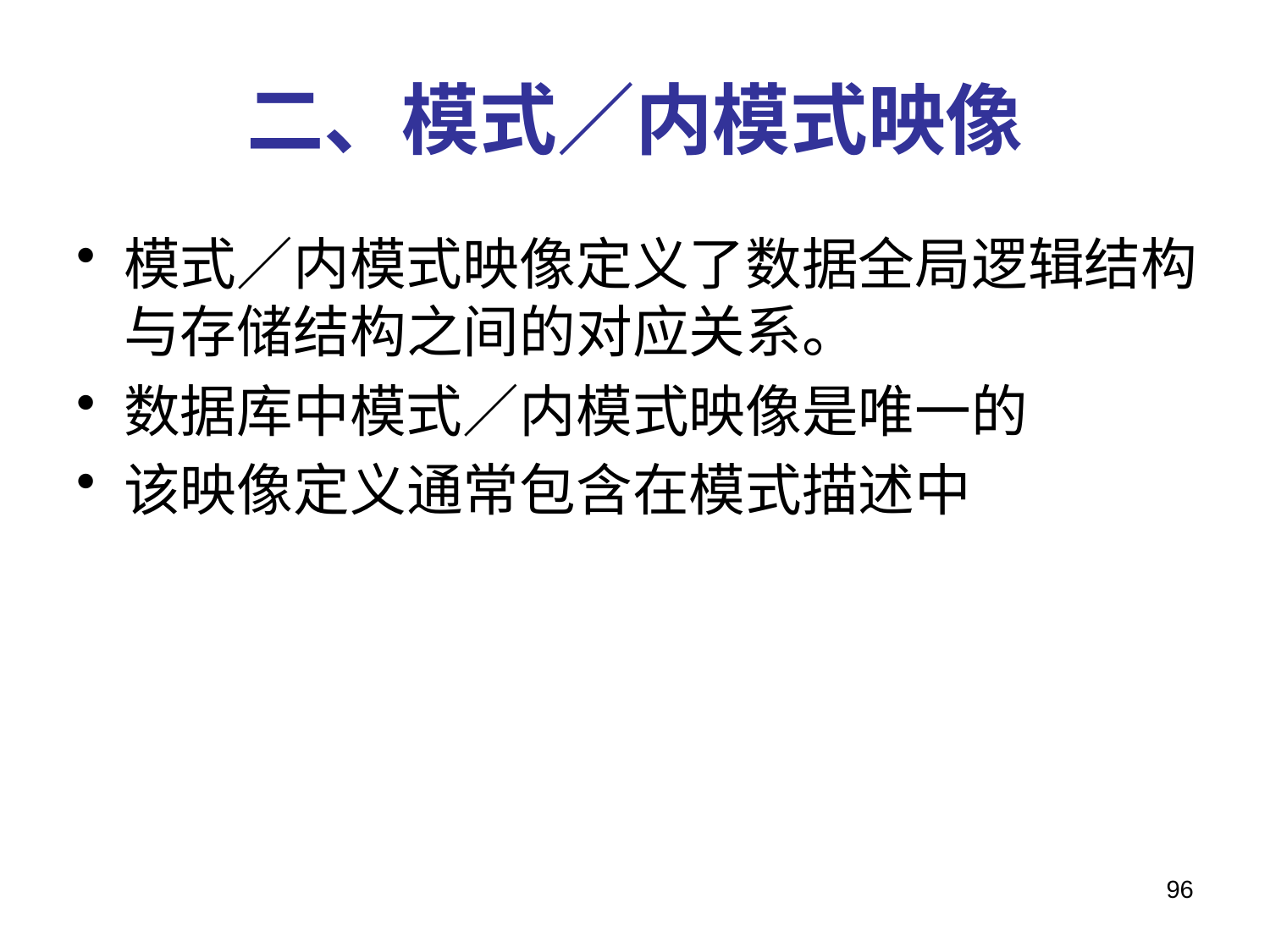

# 二、模式／内模式映像
模式／内模式映像定义了数据全局逻辑结构与存储结构之间的对应关系。
数据库中模式／内模式映像是唯一的
该映像定义通常包含在模式描述中

96